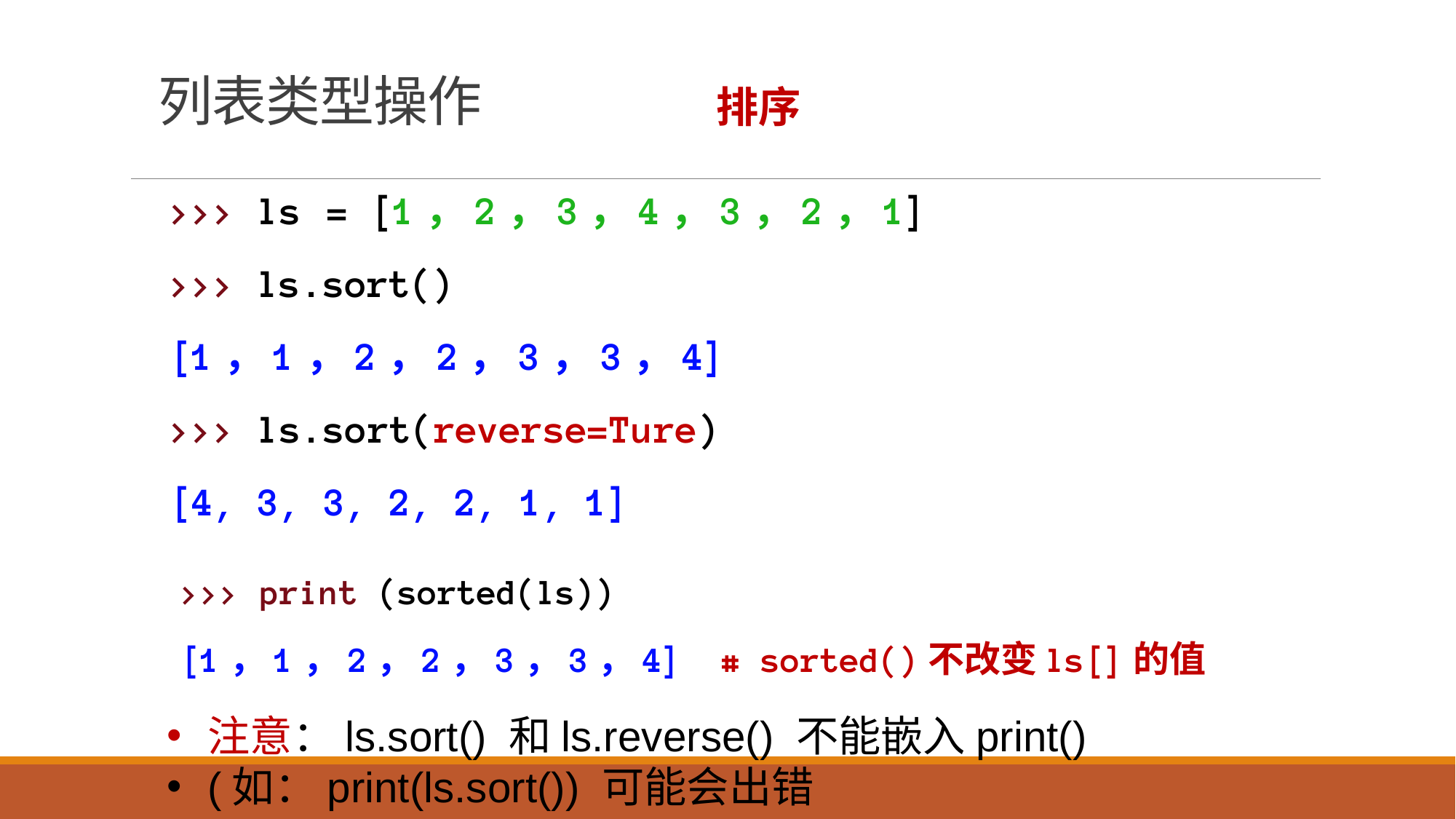

# 列表类型操作
排序
>>> ls	= [1，2，3，4，3，2，1]
>>> ls.sort()
[1，1，2，2，3，3，4]
>>> ls.sort(reverse=Ture)
[4, 3, 3, 2, 2, 1, 1]
>>> print (sorted(ls))
[1，1，2，2，3，3，4]  # sorted()不改变ls[]的值
注意：ls.sort() 和ls.reverse() 不能嵌入print()
(如：print(ls.sort()) 可能会出错